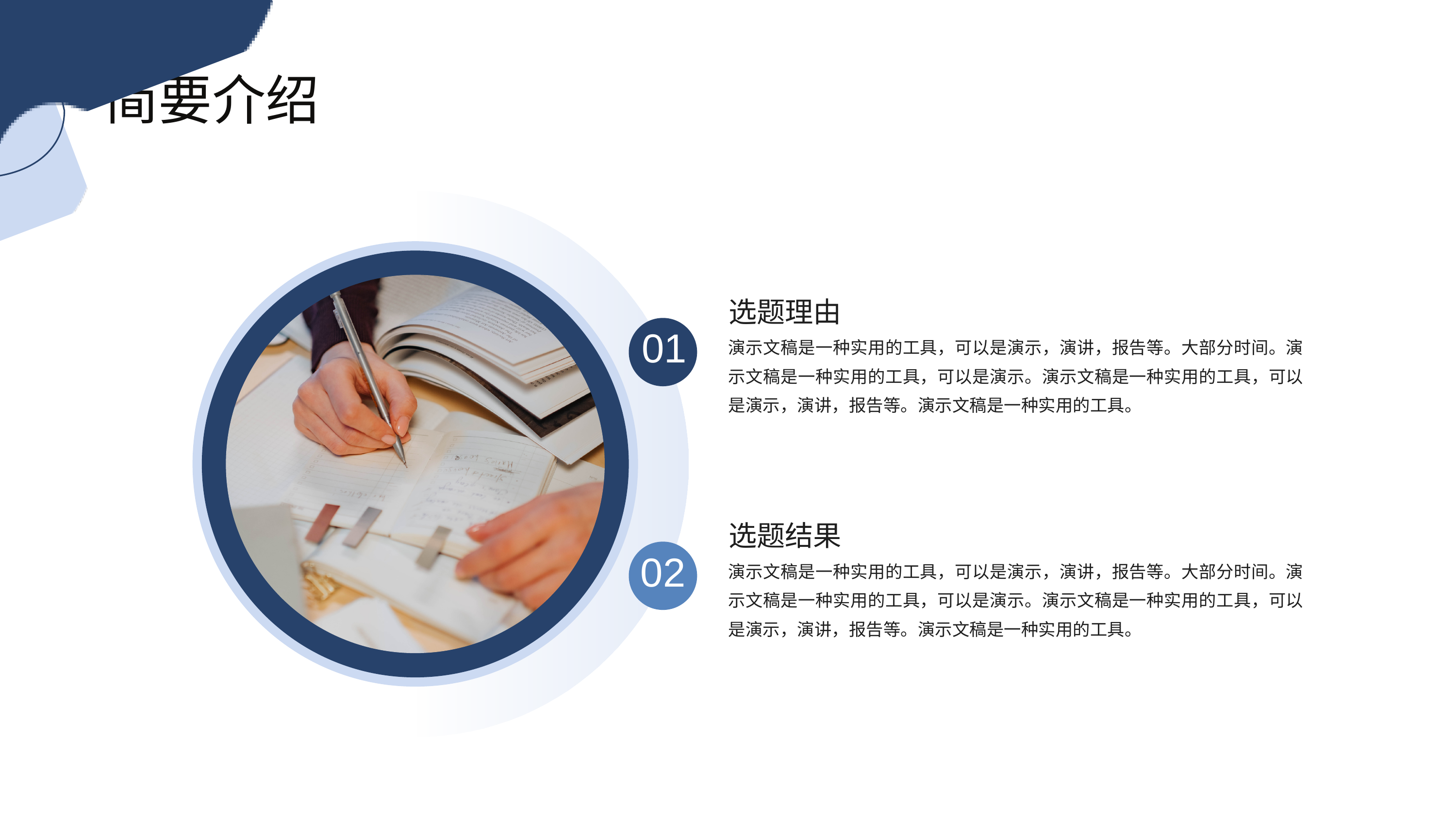

简要介绍

选题理由

01
演示文稿是一种实用的工具，可以是演示，演讲，报告等。大部分时间。演示文稿是一种实用的工具，可以是演示。演示文稿是一种实用的工具，可以是演示，演讲，报告等。演示文稿是一种实用的工具。
选题结果

02
演示文稿是一种实用的工具，可以是演示，演讲，报告等。大部分时间。演示文稿是一种实用的工具，可以是演示。演示文稿是一种实用的工具，可以是演示，演讲，报告等。演示文稿是一种实用的工具。